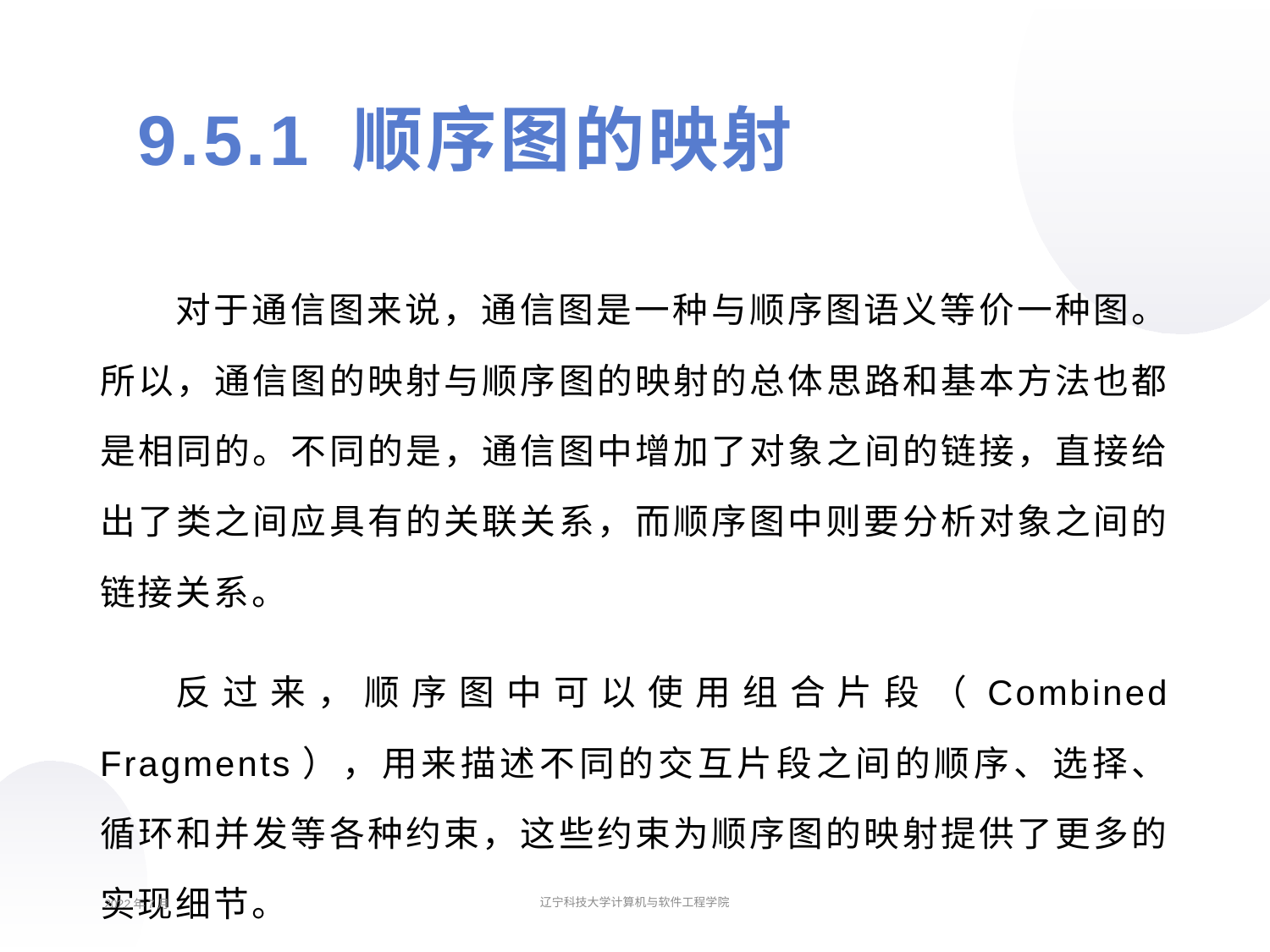

9.5.1 顺序图的映射
对于通信图来说，通信图是一种与顺序图语义等价一种图。所以，通信图的映射与顺序图的映射的总体思路和基本方法也都是相同的。不同的是，通信图中增加了对象之间的链接，直接给出了类之间应具有的关联关系，而顺序图中则要分析对象之间的链接关系。
反过来，顺序图中可以使用组合片段（Combined Fragments），用来描述不同的交互片段之间的顺序、选择、循环和并发等各种约束，这些约束为顺序图的映射提供了更多的实现细节。

2022年7月
辽宁科技大学计算机与软件工程学院
91